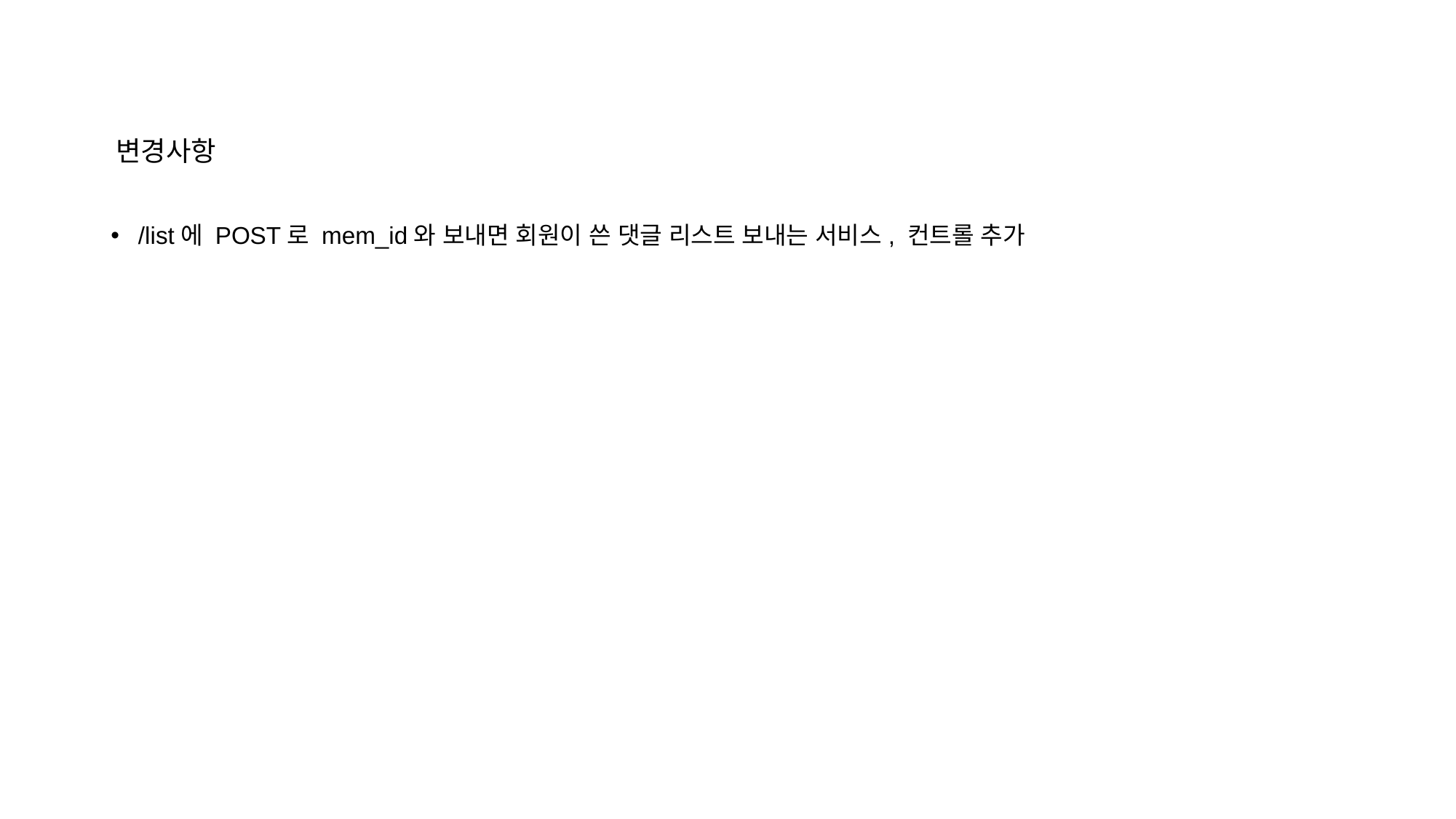

변경사항
/list에 POST로 mem_id와 보내면 회원이 쓴 댓글 리스트 보내는 서비스, 컨트롤 추가